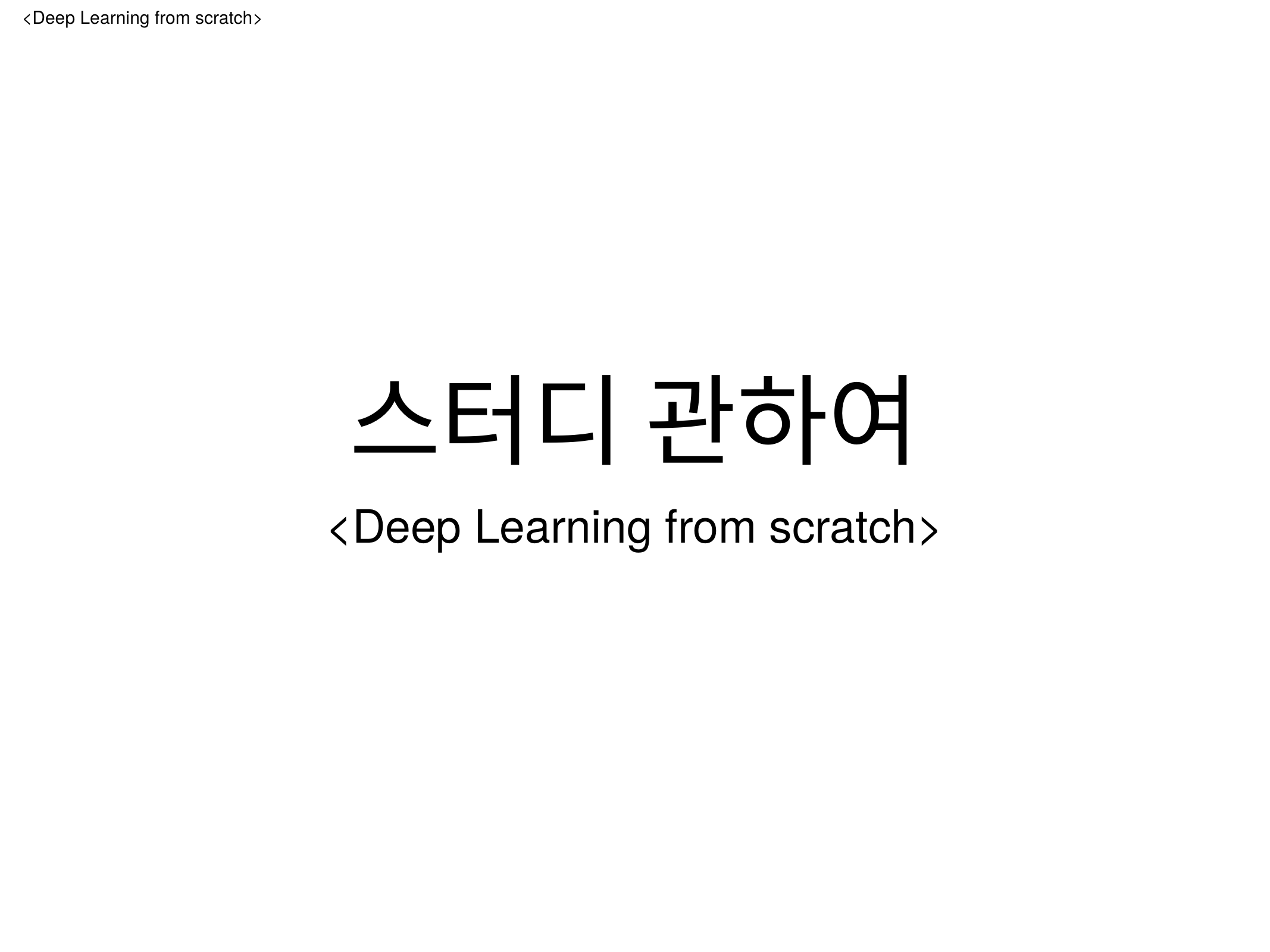

# 스터디 관하여
<Deep Learning from scratch>